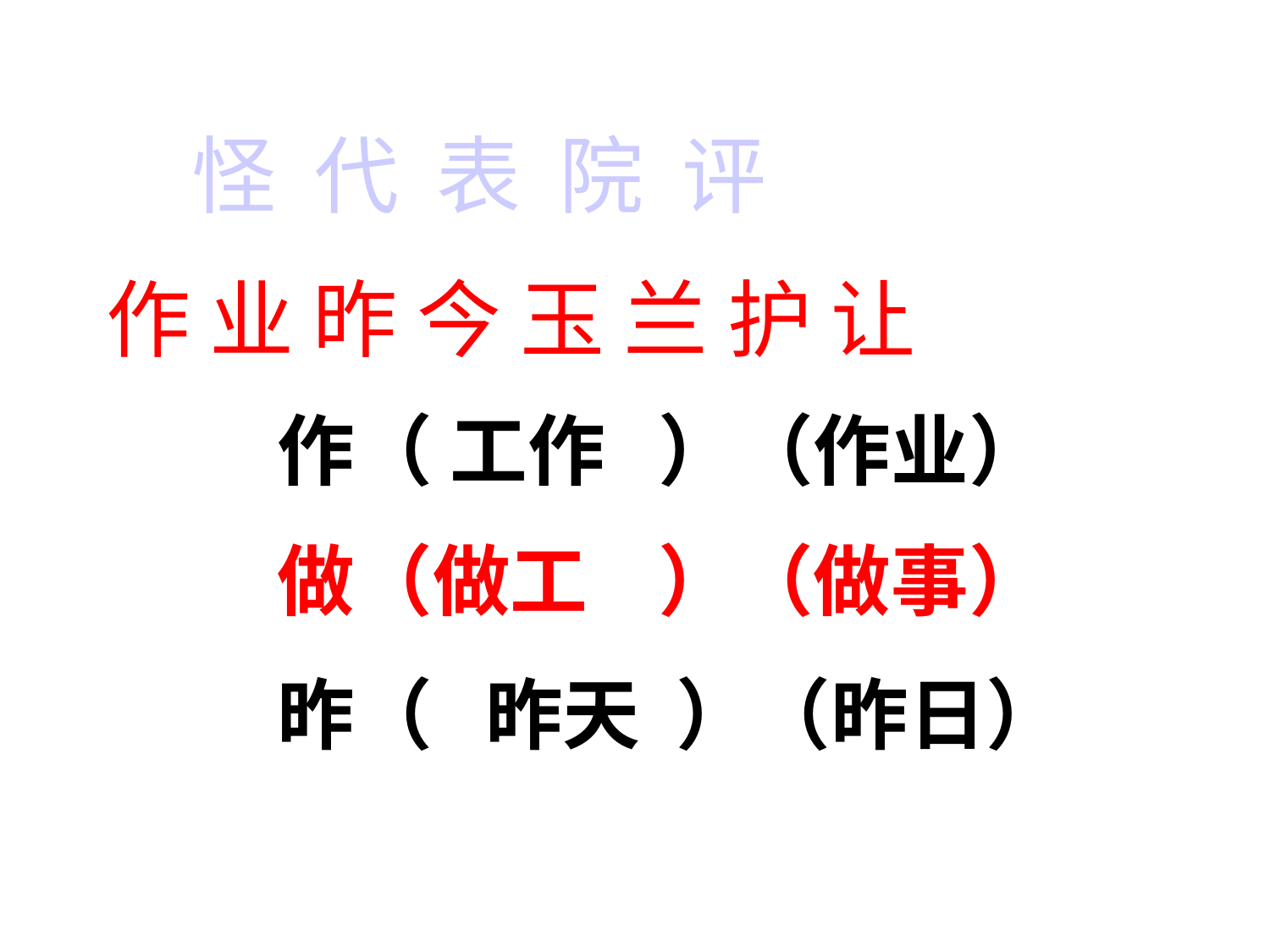

怪  代  表  院  评
  作 业 昨 今 玉 兰 护 让
作（ 工作   ）（作业）

昨（   昨天  ）（昨日）
做（做工    ）（做事）